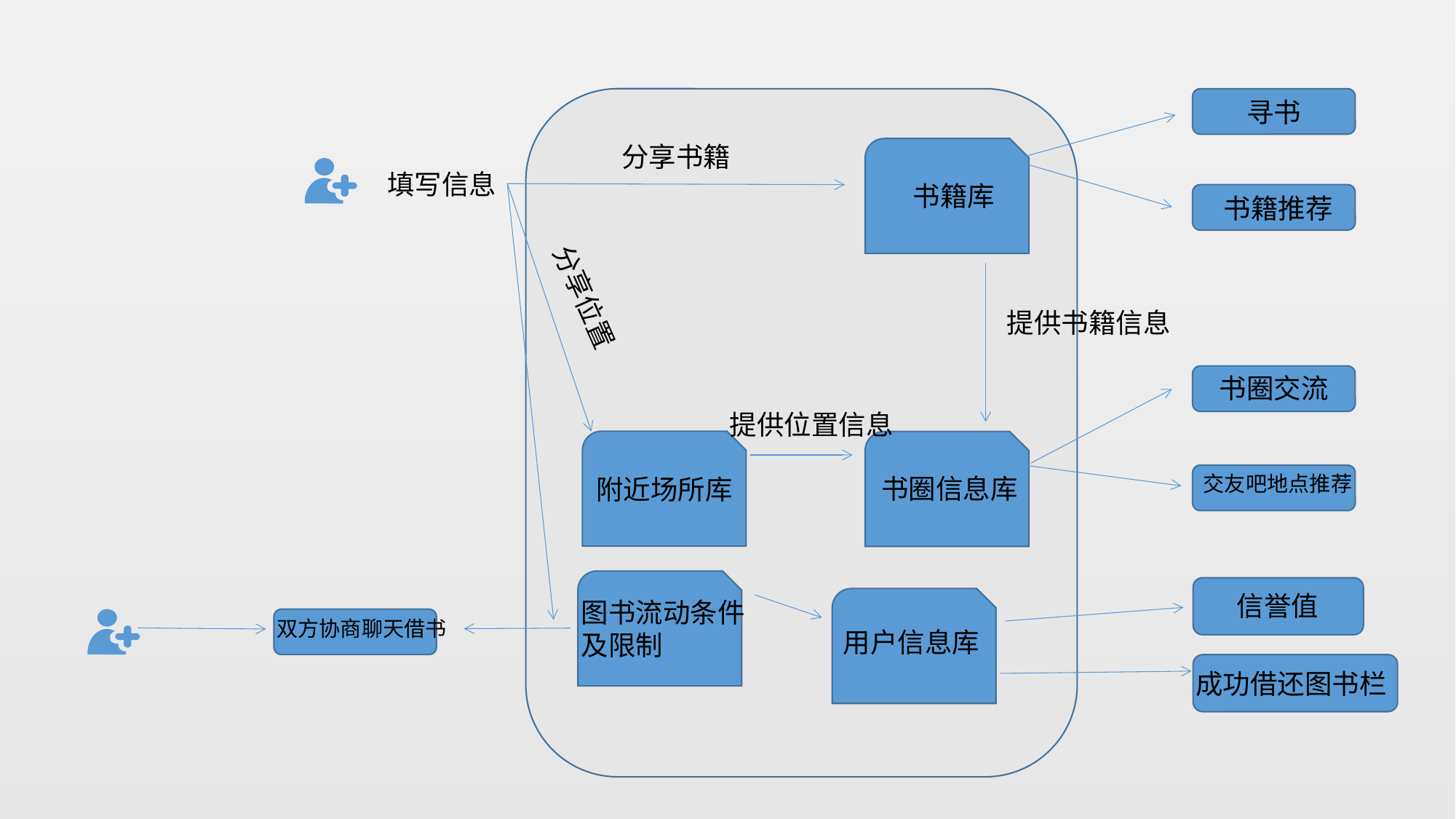

寻书
分享书籍

填写信息
书籍库

书籍推荐
分享位置
提供书籍信息

书圈交流
提供位置信息

交友吧地点推荐
书圈信息库
附近场所库

信誉值

图书流动条件及限制

双方协商聊天借书
用户信息库

成功借还图书栏